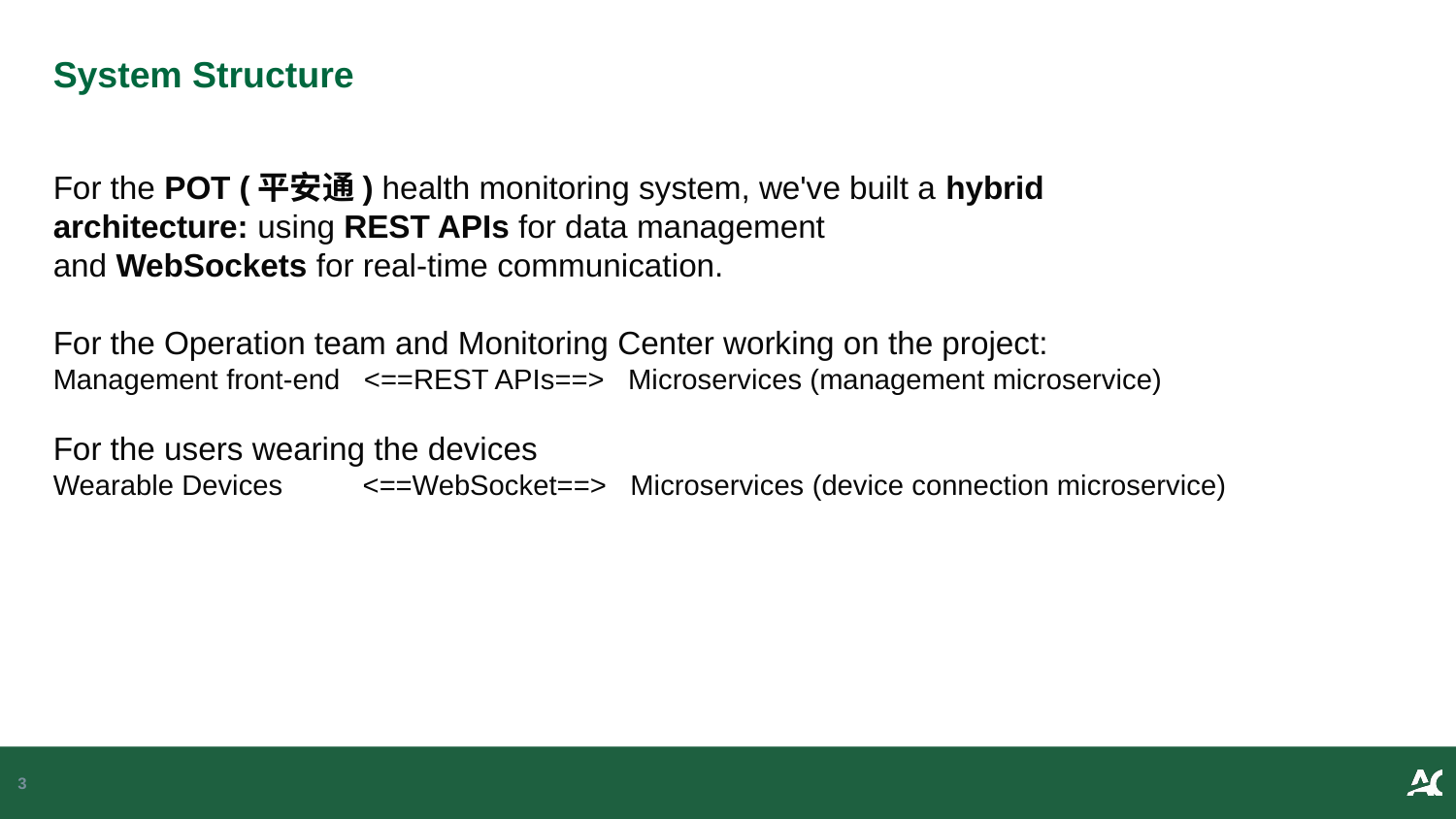

System Structure
For the POT (平安通) health monitoring system, we've built a hybrid architecture: using REST APIs for data management
and WebSockets for real-time communication.

For the Operation team and Monitoring Center working on the project:
Management front-end   <==REST APIs==>   Microservices (management microservice)

For the users wearing the devices
Wearable Devices          <==WebSocket==>   Microservices (device connection microservice)
3